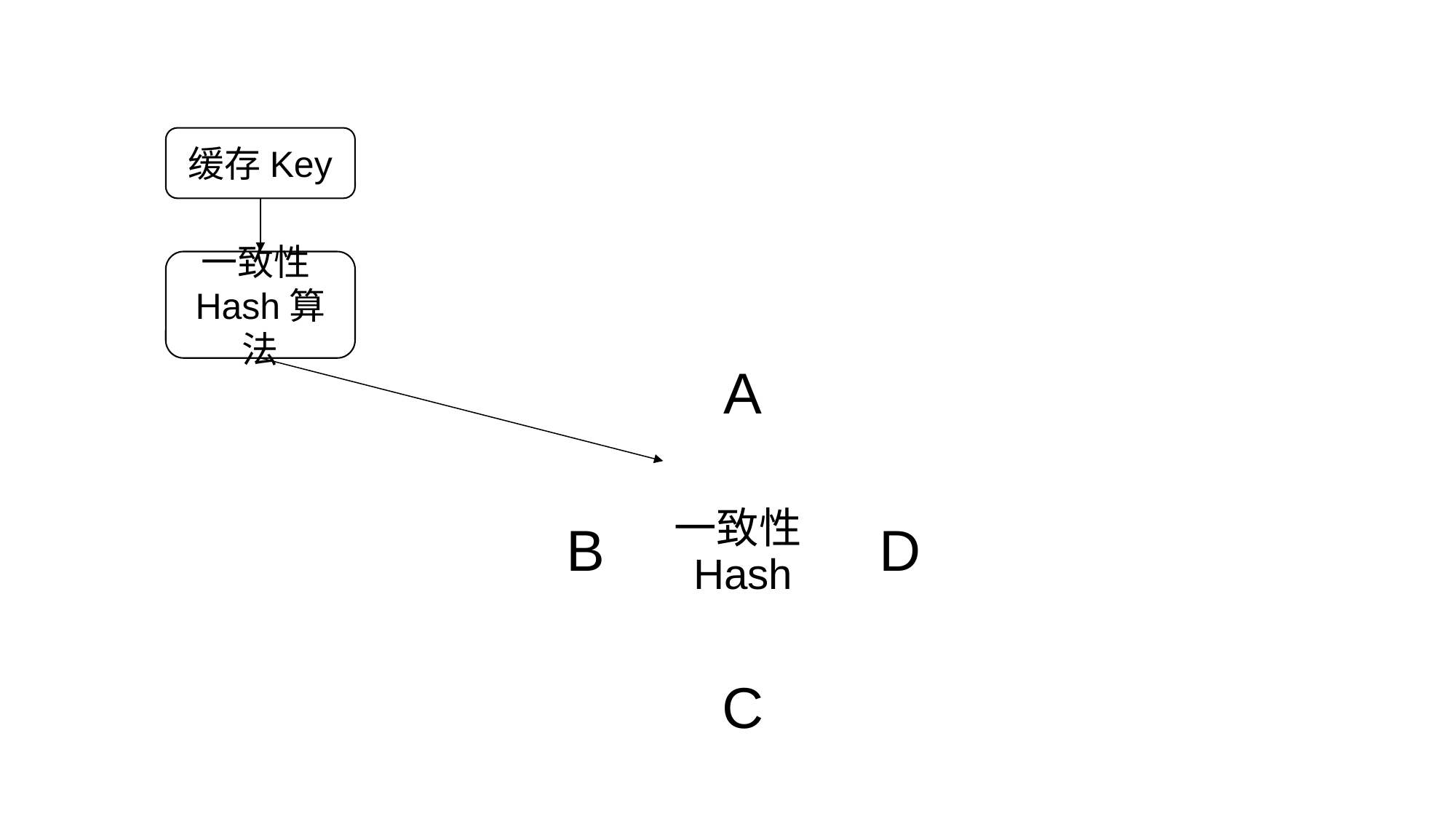

缓存Key
一致性Hash算法
一致性Hash
A
D
C
B